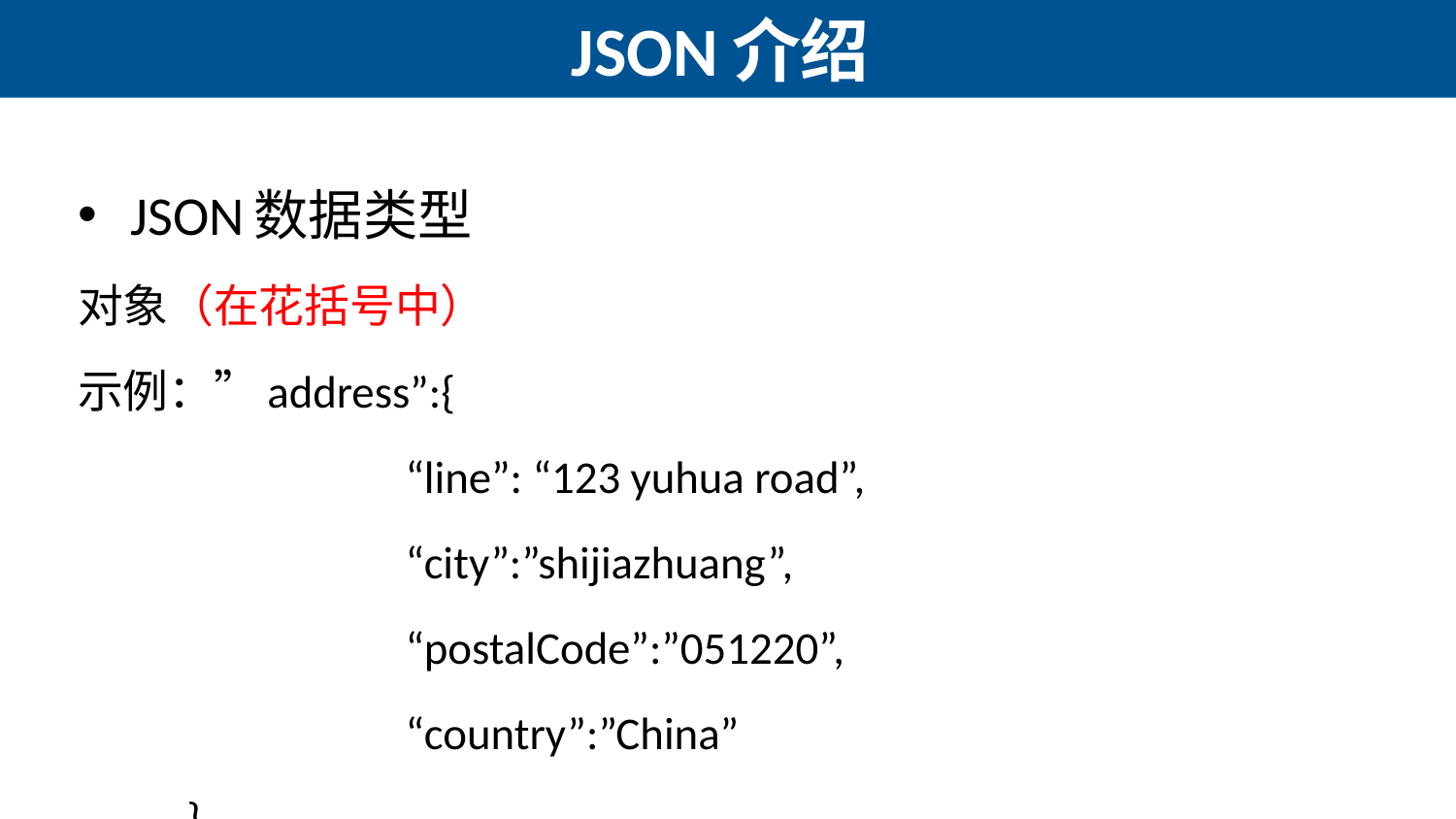

# JSON介绍
JSON数据类型
对象（在花括号中）
示例：”address”:{
			“line”: “123 yuhua road”,
	 		“city”:”shijiazhuang”,
                                	“postalCode”:”051220”,
			“country”:”China”
	}